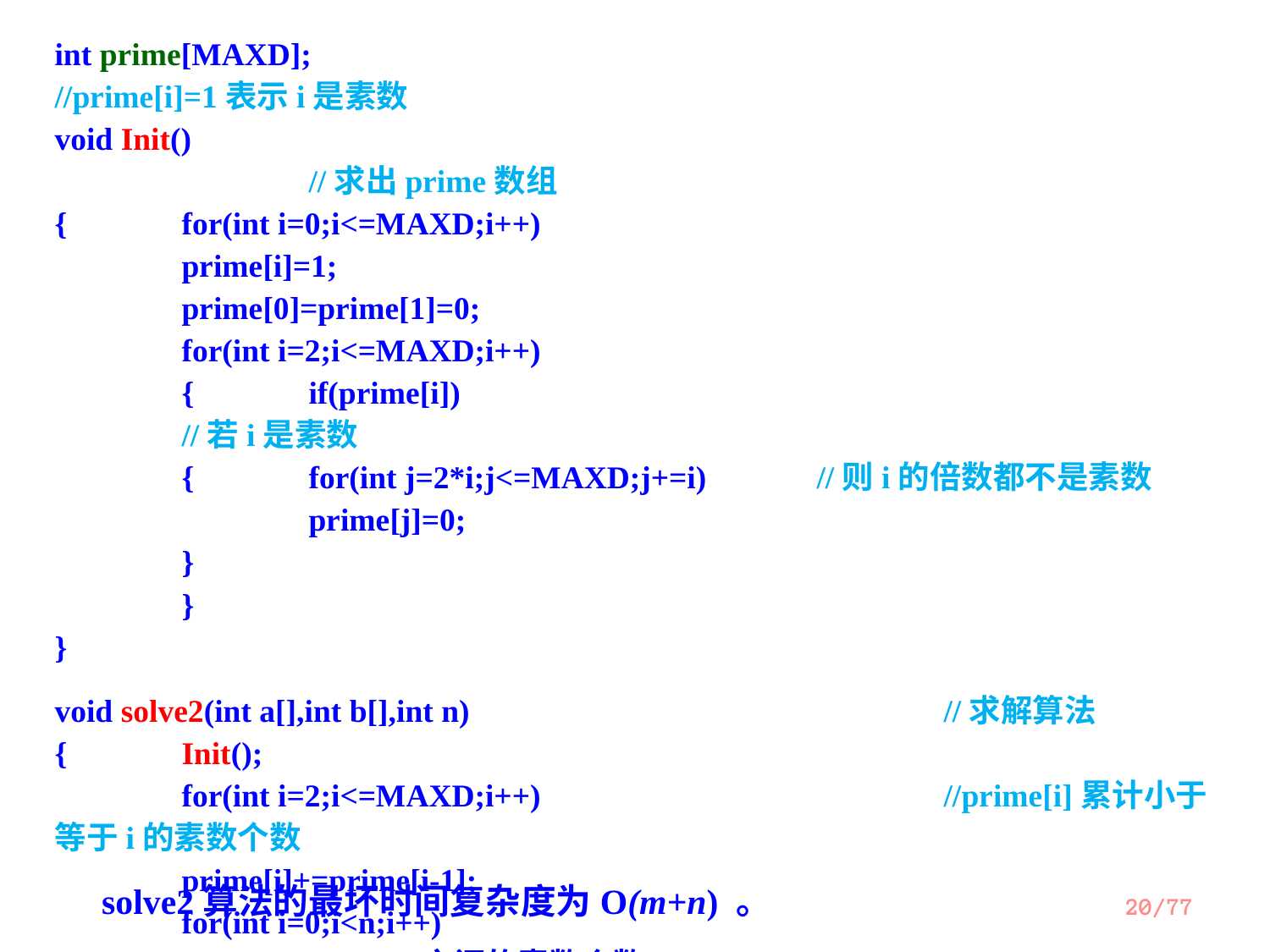

int prime[MAXD]; 							//prime[i]=1表示i是素数
void Init() 										//求出prime数组
{   	for(int i=0;i<=MAXD;i++)
         	prime[i]=1;
     	prime[0]=prime[1]=0;
     	for(int i=2;i<=MAXD;i++)
     	{	if(prime[i]) 							//若i是素数
          	{	for(int j=2*i;j<=MAXD;j+=i) 	//则i的倍数都不是素数
                   	prime[j]=0;
          	}
     	}
}
void solve2(int a[],int b[],int n) 				//求解算法
{   	Init();
    	for(int i=2;i<=MAXD;i++)				//prime[i]累计小于等于i的素数个数
         	prime[i]+=prime[i-1];
    	for(int i=0;i<n;i++)
        	printf("  %d-%d之间的素数个数=%d\n",a[i],b[i],prime[b[i]]-prime[a[i]-1]);
}
solve2算法的最坏时间复杂度为O(m+n) 。
20/77